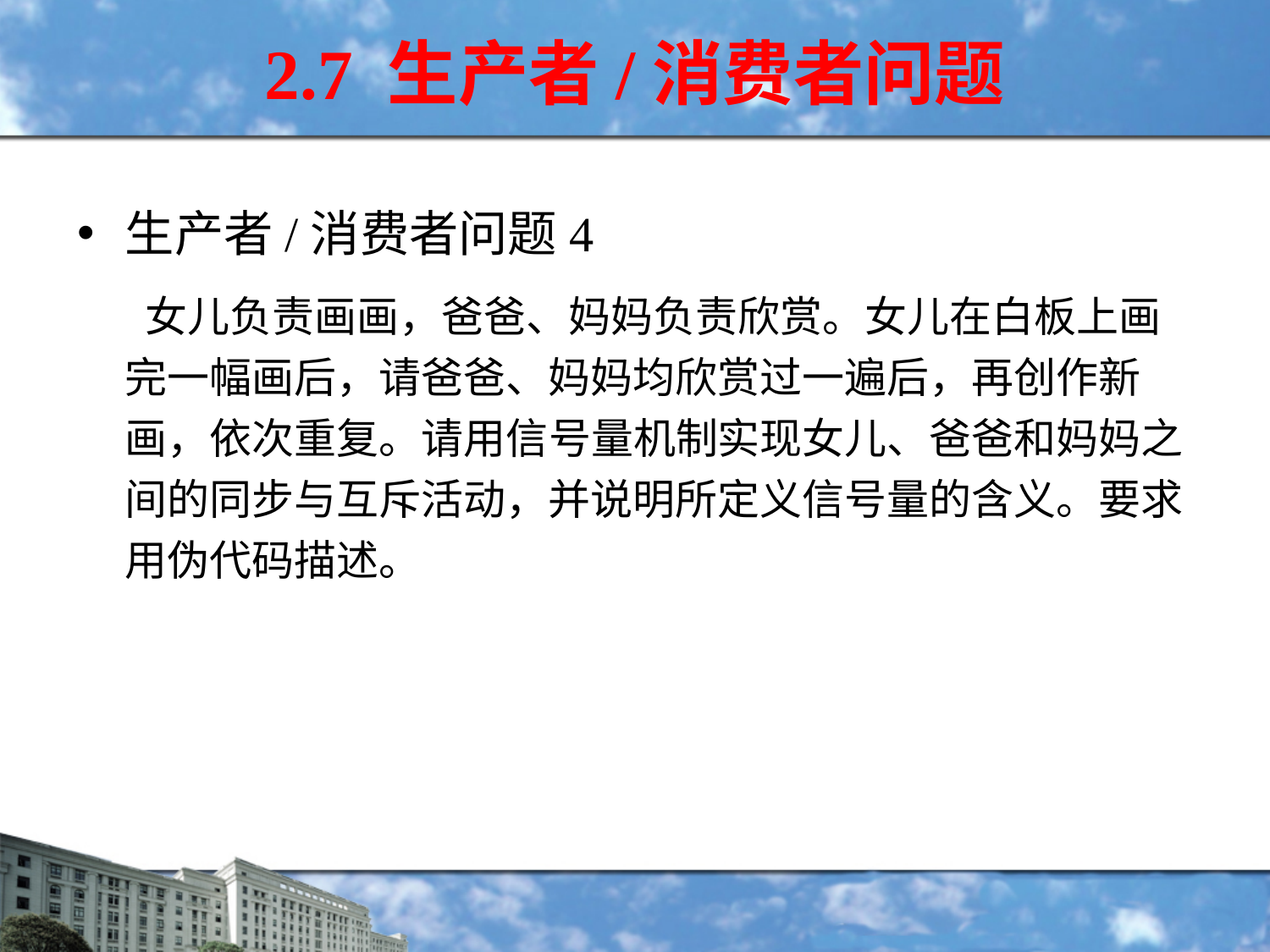

2.7 生产者/消费者问题
生产者/消费者问题4
      女儿负责画画，爸爸、妈妈负责欣赏。女儿在白板上画完一幅画后，请爸爸、妈妈均欣赏过一遍后，再创作新画，依次重复。请用信号量机制实现女儿、爸爸和妈妈之间的同步与互斥活动，并说明所定义信号量的含义。要求用伪代码描述。